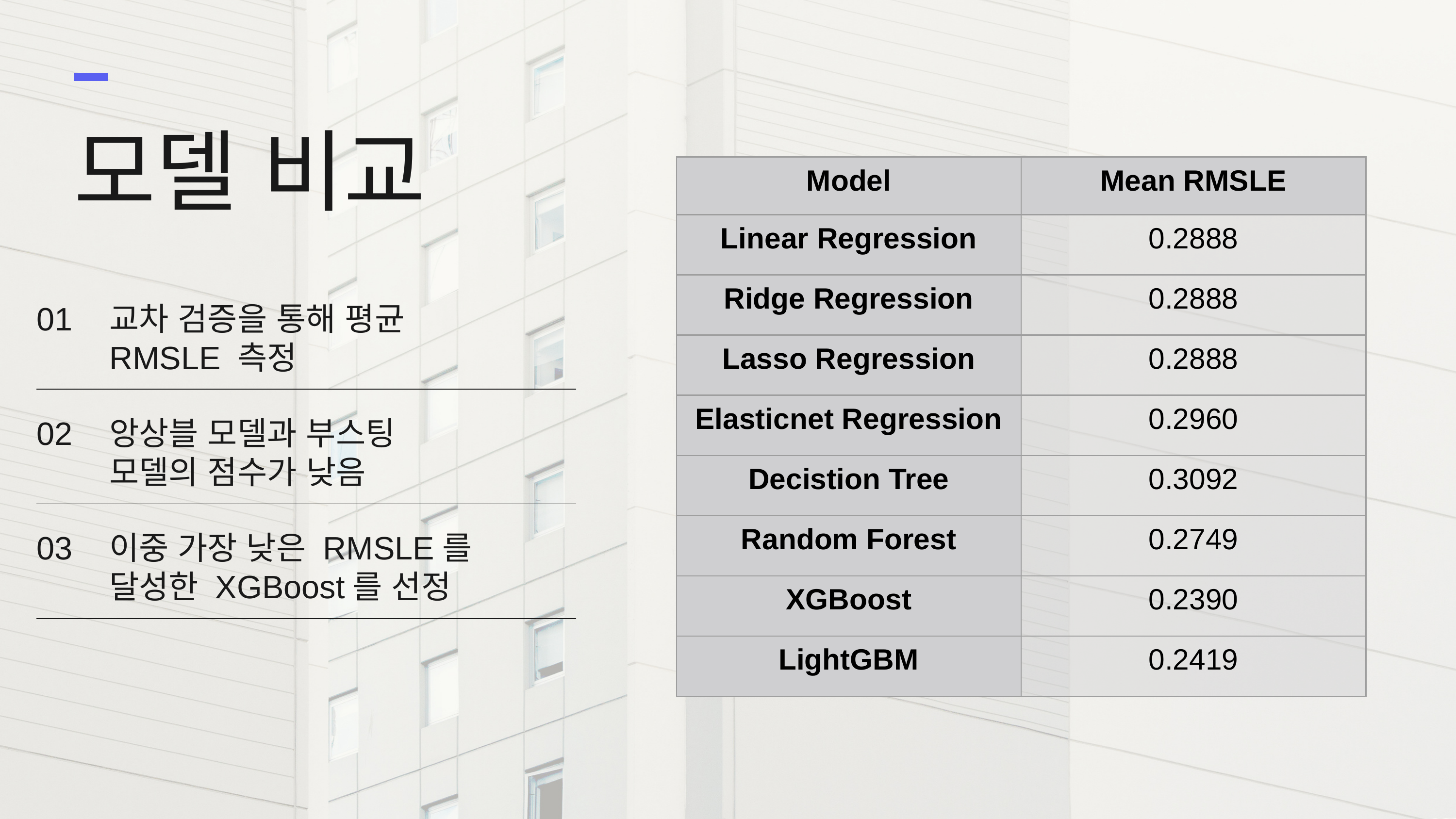

모델 비교
| Model | Mean RMSLE |
| --- | --- |
| Linear Regression | 0.2888 |
| Ridge Regression | 0.2888 |
| Lasso Regression | 0.2888 |
| Elasticnet Regression | 0.2960 |
| Decistion Tree | 0.3092 |
| Random Forest | 0.2749 |
| XGBoost | 0.2390 |
| LightGBM | 0.2419 |
01
교차 검증을 통해 평균 RMSLE 측정

02
앙상블 모델과 부스팅 모델의 점수가 낮음

03
이중 가장 낮은 RMSLE를 달성한 XGBoost를 선정